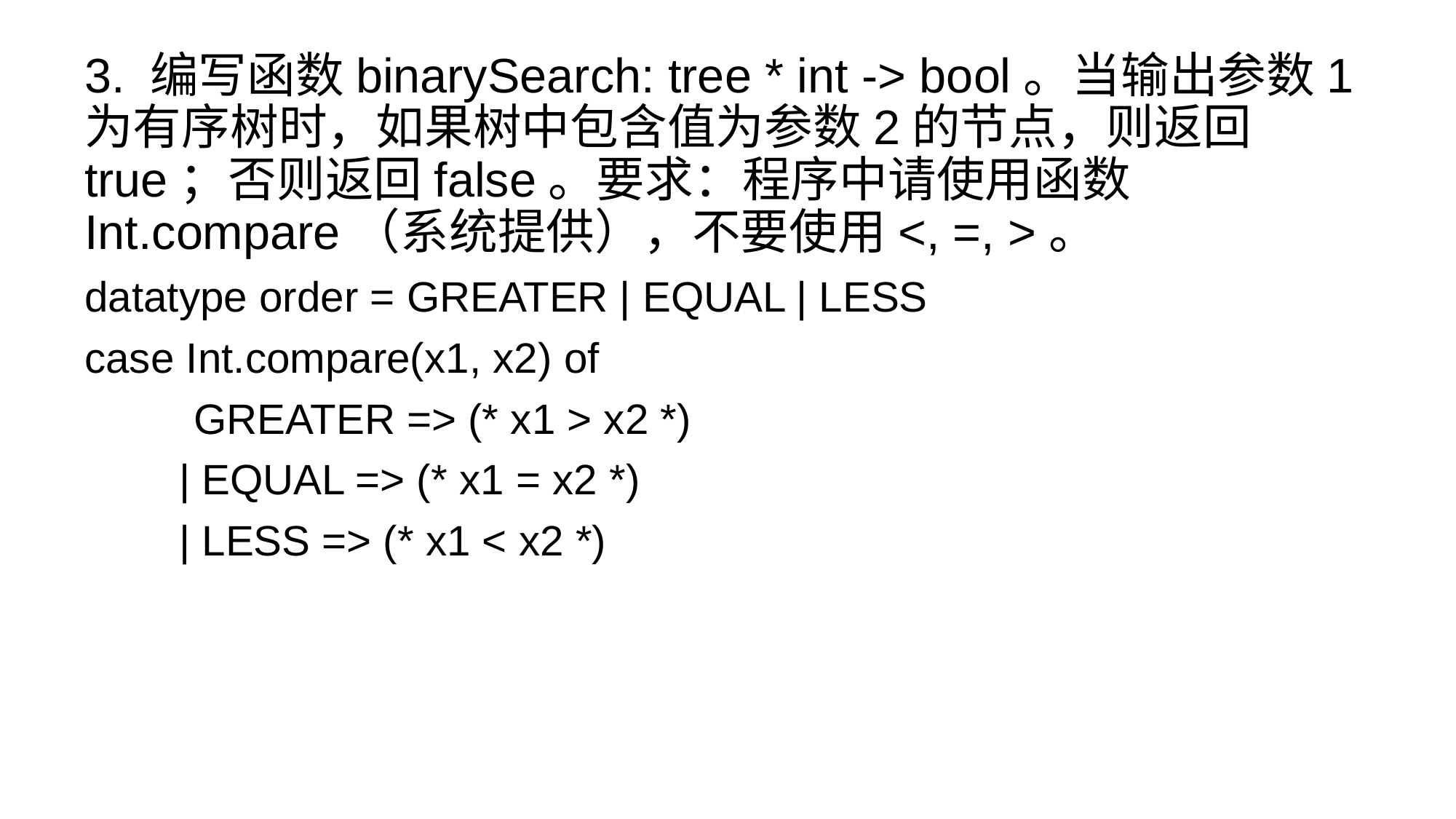

3. 编写函数binarySearch: tree * int -> bool。当输出参数1为有序树时，如果树中包含值为参数2的节点，则返回true；否则返回false。要求：程序中请使用函数Int.compare（系统提供），不要使用<, =, >。
datatype order = GREATER | EQUAL | LESS
case Int.compare(x1, x2) of
	GREATER => (* x1 > x2 *)
        | EQUAL => (* x1 = x2 *)
        | LESS => (* x1 < x2 *)